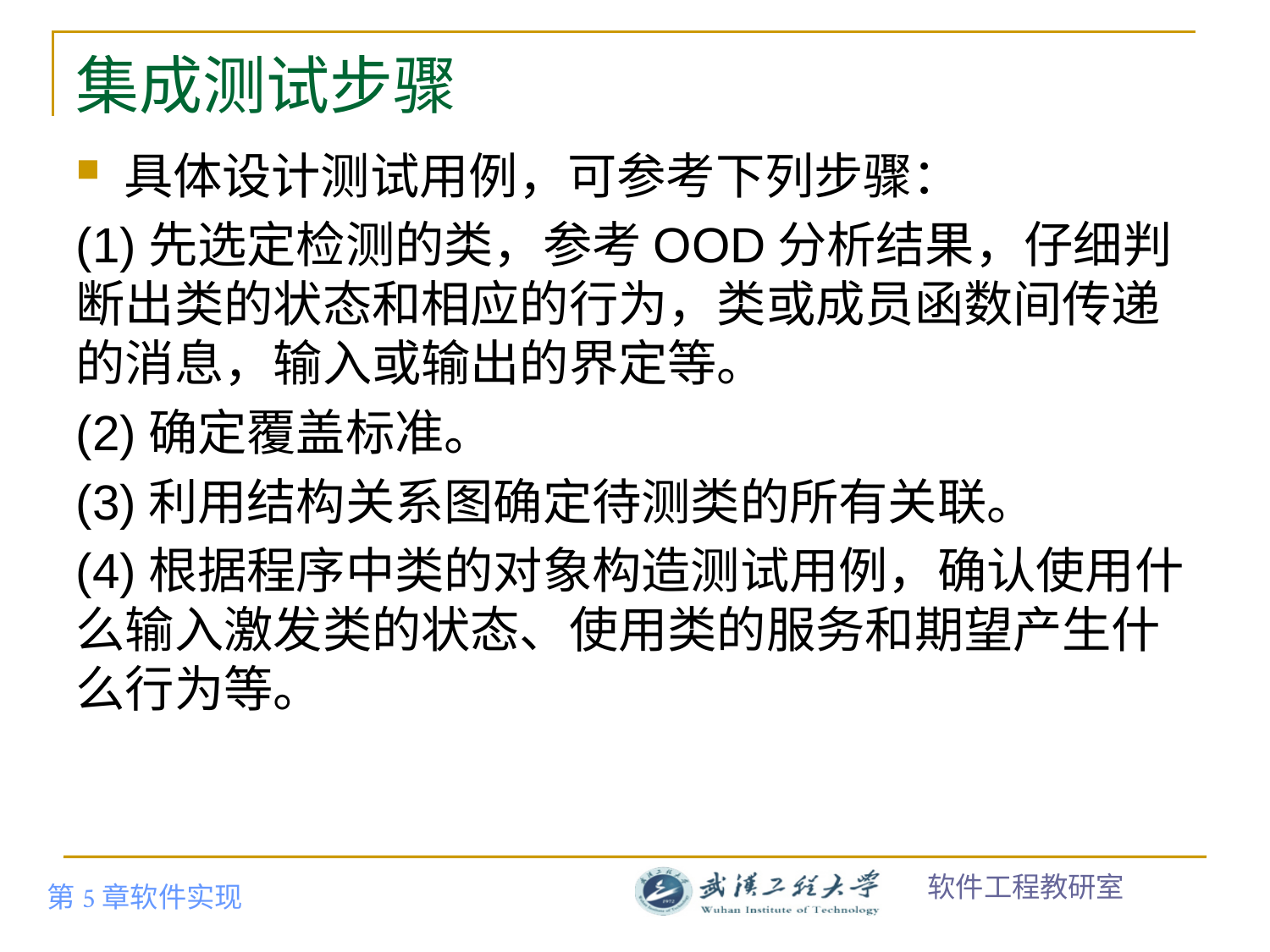

# 集成测试步骤
具体设计测试用例，可参考下列步骤：
(1)先选定检测的类，参考OOD分析结果，仔细判断出类的状态和相应的行为，类或成员函数间传递的消息，输入或输出的界定等。
(2)确定覆盖标准。
(3)利用结构关系图确定待测类的所有关联。
(4)根据程序中类的对象构造测试用例，确认使用什么输入激发类的状态、使用类的服务和期望产生什么行为等。